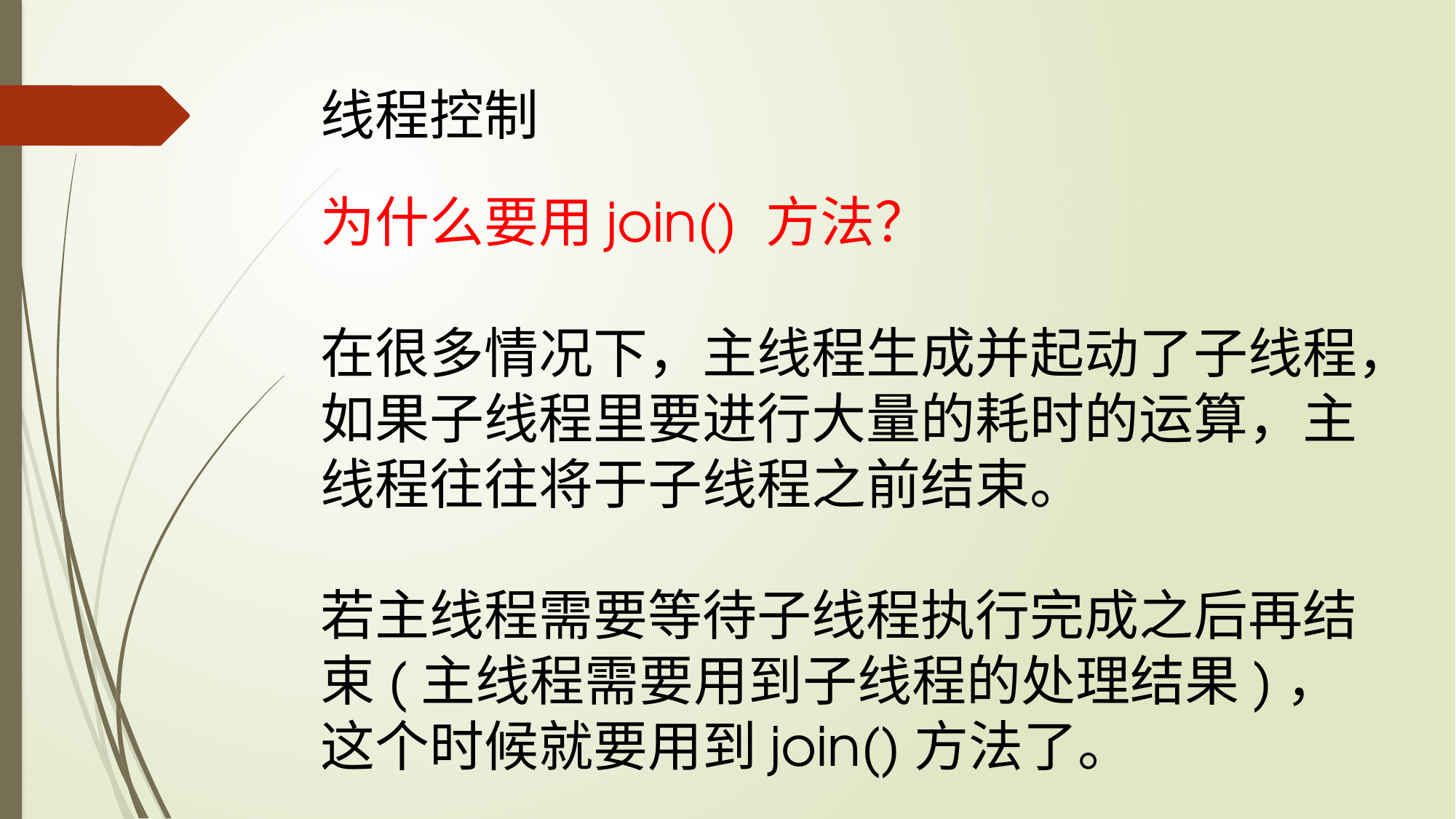

# 线程控制
为什么要用join() 方法？

在很多情况下，主线程生成并起动了子线程，如果子线程里要进行大量的耗时的运算，主线程往往将于子线程之前结束。

若主线程需要等待子线程执行完成之后再结束(主线程需要用到子线程的处理结果)，这个时候就要用到join()方法了。